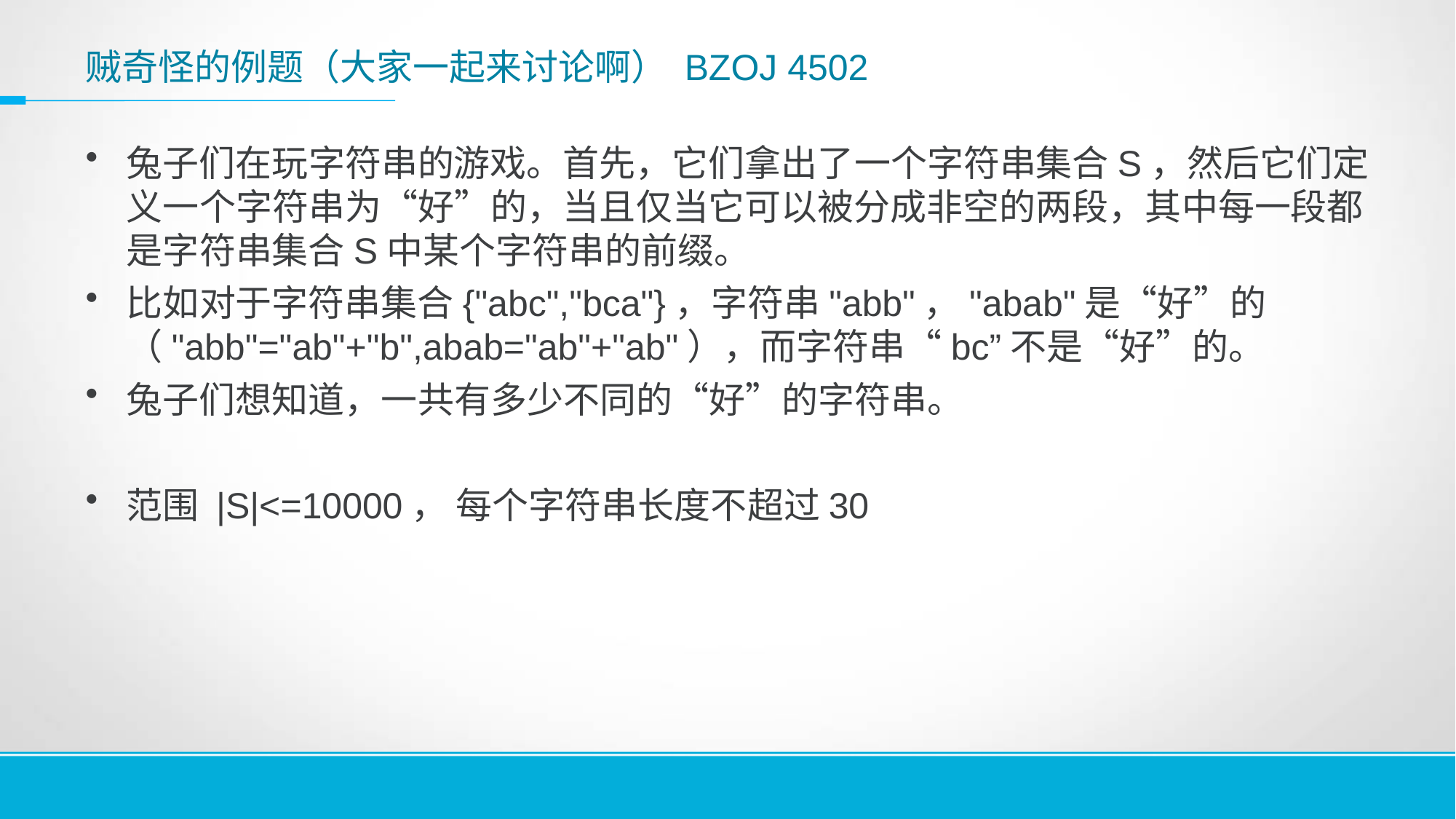

# 贼奇怪的例题（大家一起来讨论啊） BZOJ 4502
兔子们在玩字符串的游戏。首先，它们拿出了一个字符串集合S，然后它们定义一个字符串为“好”的，当且仅当它可以被分成非空的两段，其中每一段都是字符串集合S中某个字符串的前缀。
比如对于字符串集合{"abc","bca"}，字符串"abb"，"abab"是“好”的（"abb"="ab"+"b",abab="ab"+"ab"），而字符串“bc”不是“好”的。
兔子们想知道，一共有多少不同的“好”的字符串。

范围 |S|<=10000， 每个字符串长度不超过30